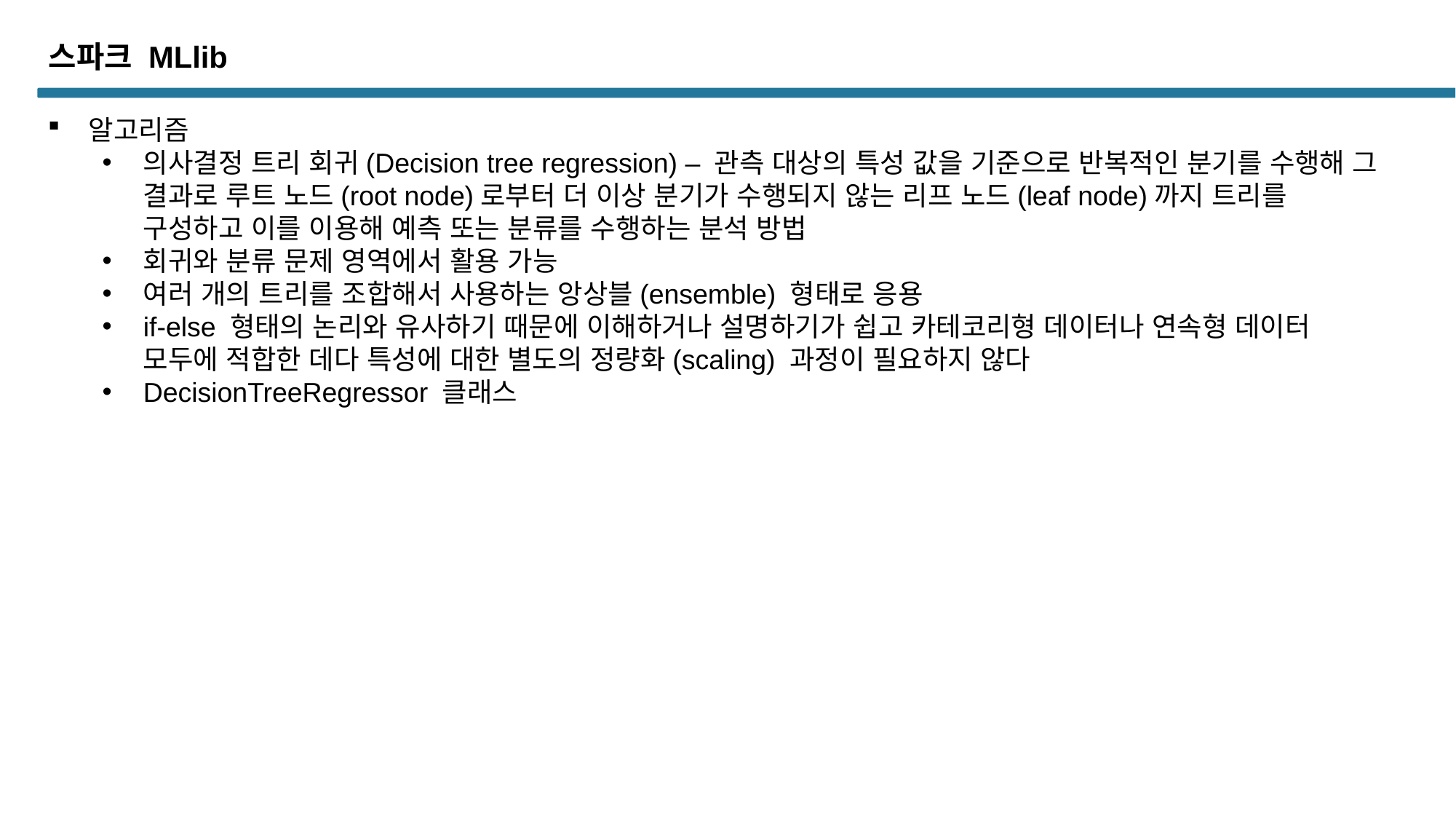

스파크 MLlib
알고리즘
의사결정 트리 회귀(Decision tree regression) – 관측 대상의 특성 값을 기준으로 반복적인 분기를 수행해 그 결과로 루트 노드(root node)로부터 더 이상 분기가 수행되지 않는 리프 노드(leaf node)까지 트리를 구성하고 이를 이용해 예측 또는 분류를 수행하는 분석 방법
회귀와 분류 문제 영역에서 활용 가능
여러 개의 트리를 조합해서 사용하는 앙상블(ensemble) 형태로 응용
if-else 형태의 논리와 유사하기 때문에 이해하거나 설명하기가 쉽고 카테코리형 데이터나 연속형 데이터 모두에 적합한 데다 특성에 대한 별도의 정량화(scaling) 과정이 필요하지 않다
DecisionTreeRegressor 클래스